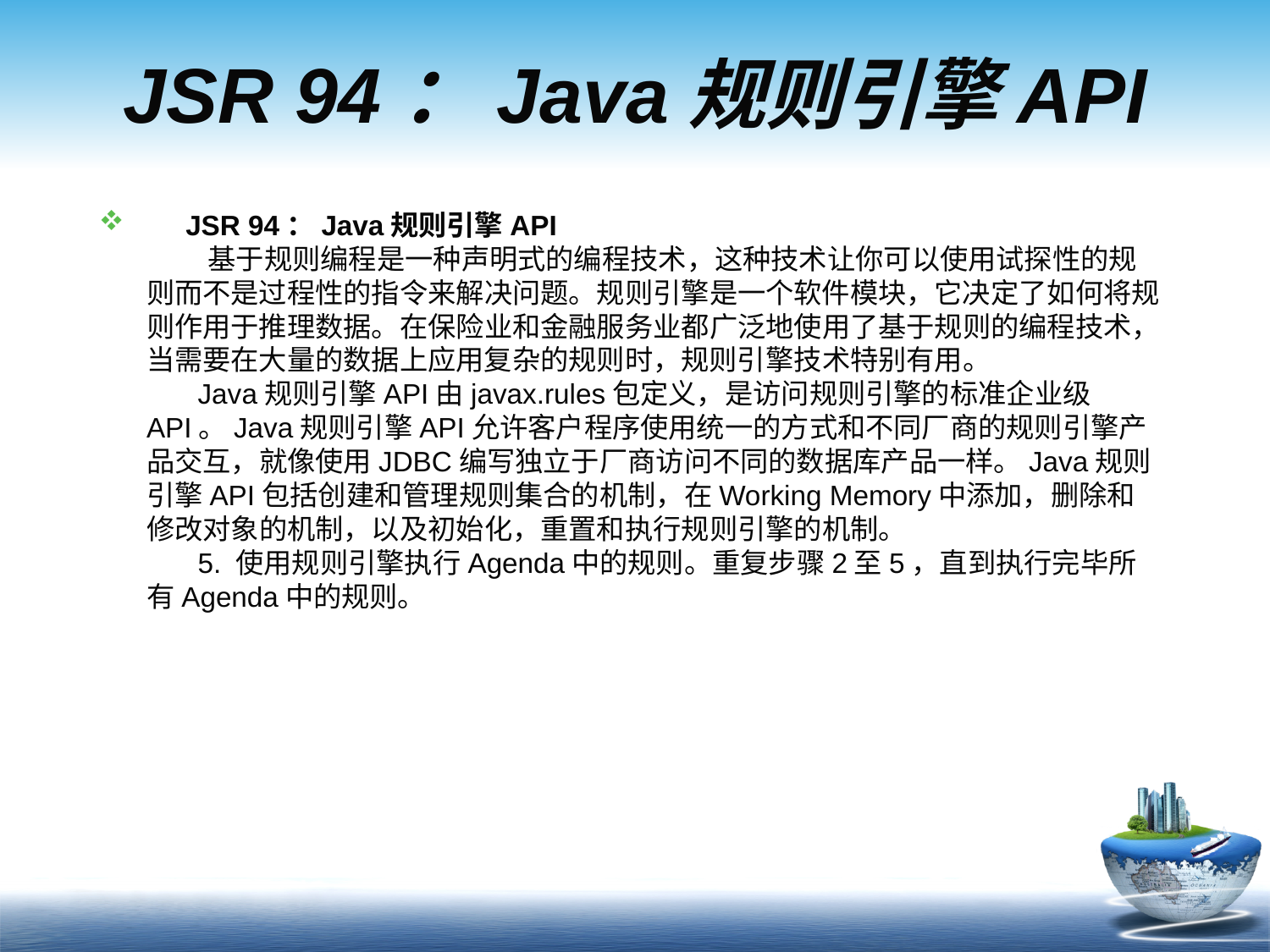

# JSR 94：Java规则引擎API
     JSR 94：Java规则引擎API
       基于规则编程是一种声明式的编程技术，这种技术让你可以使用试探性的规则而不是过程性的指令来解决问题。规则引擎是一个软件模块，它决定了如何将规则作用于推理数据。在保险业和金融服务业都广泛地使用了基于规则的编程技术，当需要在大量的数据上应用复杂的规则时，规则引擎技术特别有用。
       Java规则引擎API由javax.rules包定义，是访问规则引擎的标准企业级API。Java规则引擎API允许客户程序使用统一的方式和不同厂商的规则引擎产品交互，就像使用JDBC编写独立于厂商访问不同的数据库产品一样。Java规则引擎API包括创建和管理规则集合的机制，在Working Memory中添加，删除和修改对象的机制，以及初始化，重置和执行规则引擎的机制。
       5. 使用规则引擎执行Agenda中的规则。重复步骤2至5，直到执行完毕所有Agenda中的规则。